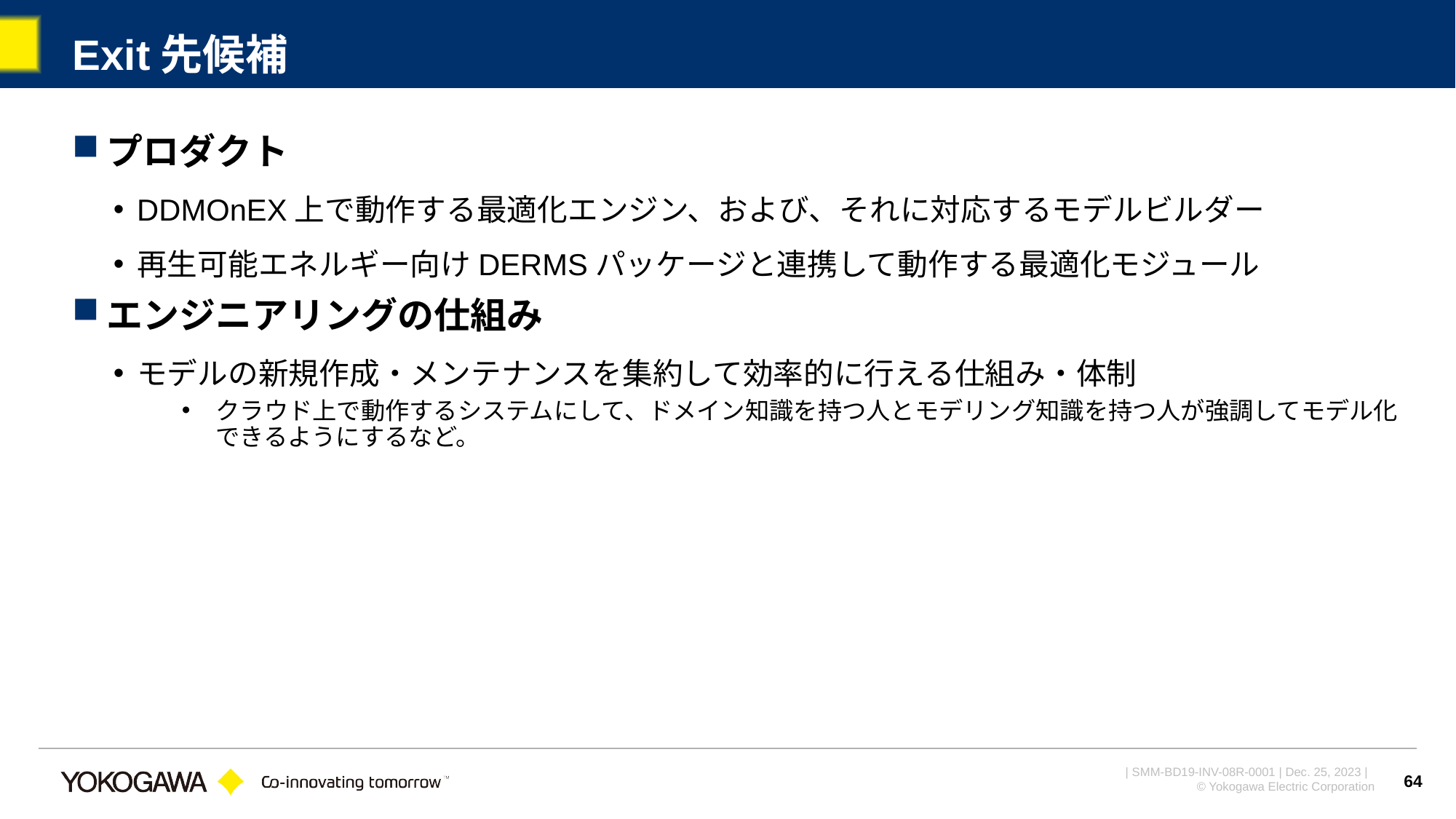

# Exit先候補
プロダクト
DDMOnEX上で動作する最適化エンジン、および、それに対応するモデルビルダー
再生可能エネルギー向けDERMSパッケージと連携して動作する最適化モジュール
エンジニアリングの仕組み
モデルの新規作成・メンテナンスを集約して効率的に行える仕組み・体制
クラウド上で動作するシステムにして、ドメイン知識を持つ人とモデリング知識を持つ人が強調してモデル化できるようにするなど。
64